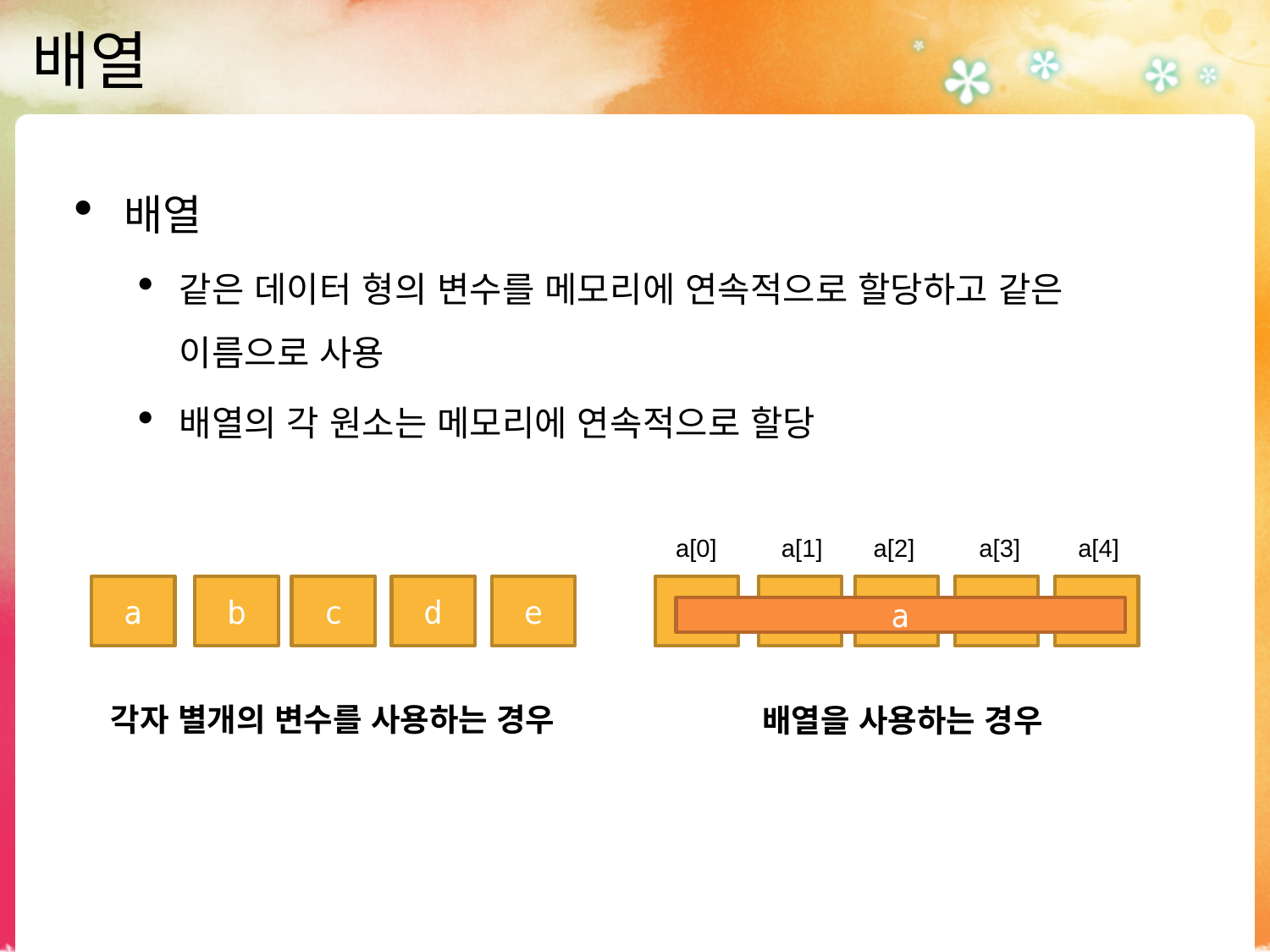

# 배열
배열
같은 데이터 형의 변수를 메모리에 연속적으로 할당하고 같은  이름으로 사용
배열의 각 원소는 메모리에 연속적으로 할당
a[4]
a[1]
a[3]
a[0]
a[2]
e
a
b
c
d
e
a
b
c
d
a
각자 별개의 변수를 사용하는 경우
배열을 사용하는 경우